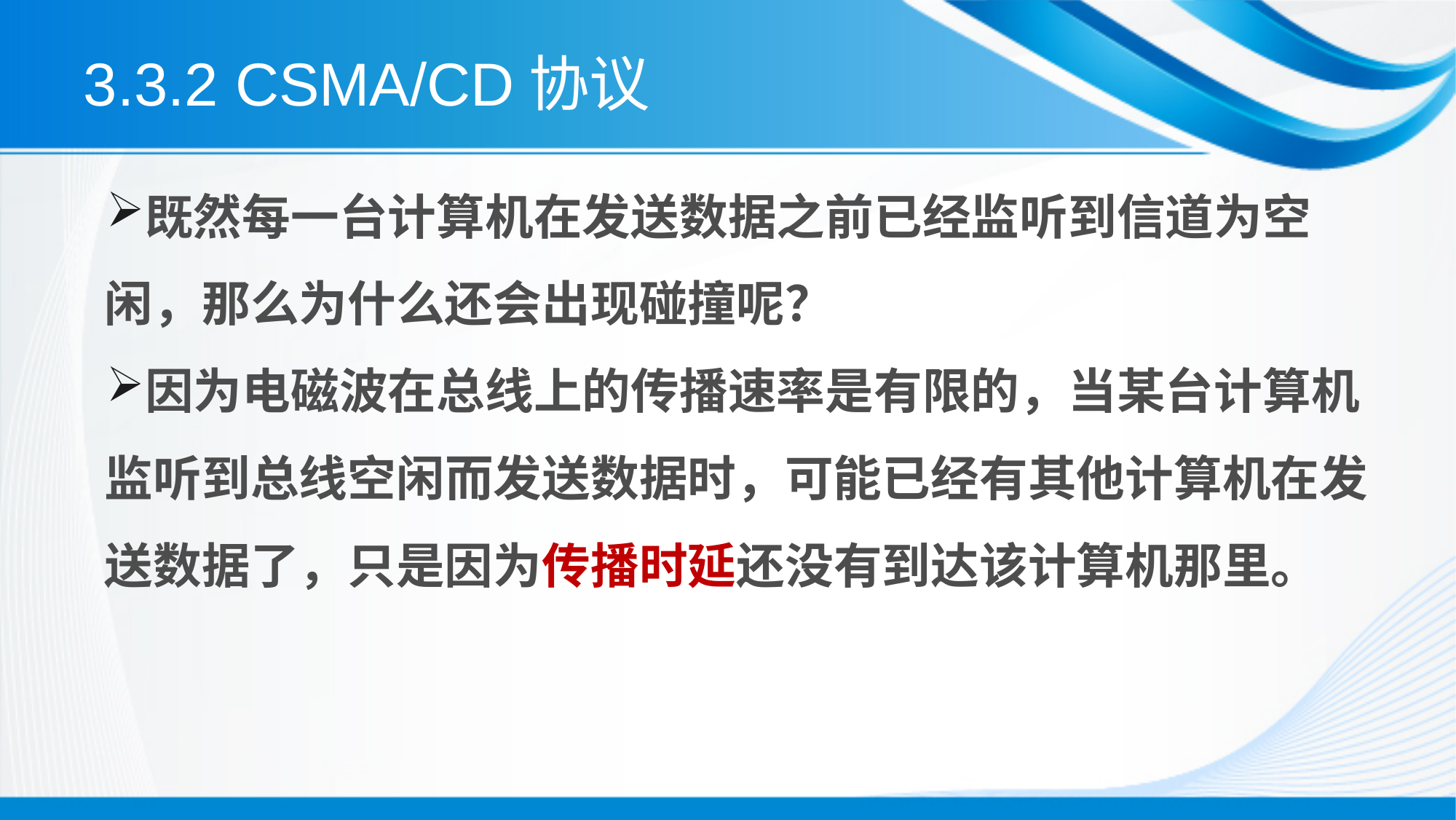

# 3.3.2 CSMA/CD协议
既然每一台计算机在发送数据之前已经监听到信道为空闲，那么为什么还会出现碰撞呢？
因为电磁波在总线上的传播速率是有限的，当某台计算机监听到总线空闲而发送数据时，可能已经有其他计算机在发送数据了，只是因为传播时延还没有到达该计算机那里。